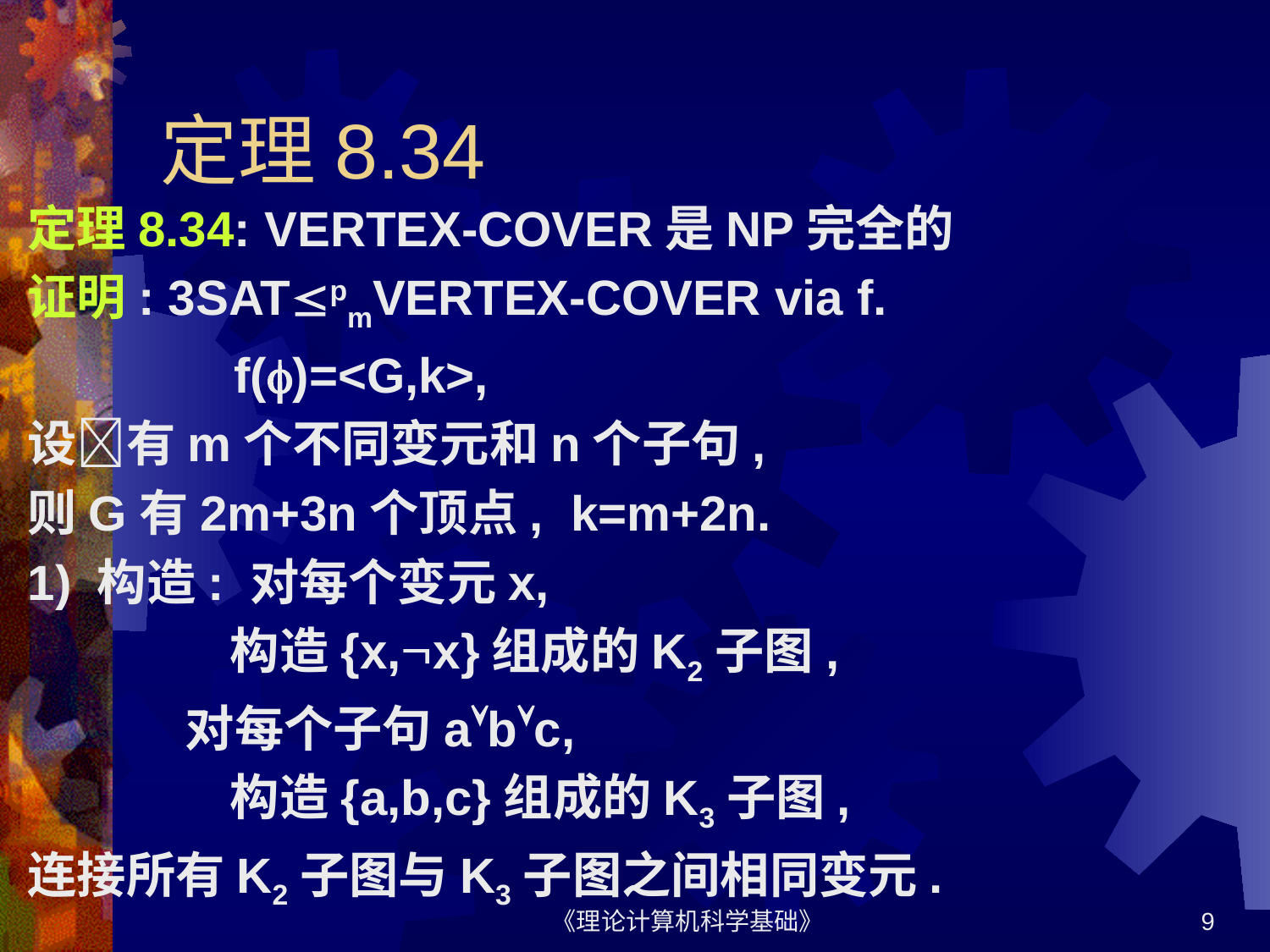

# 定理8.34
定理8.34: VERTEX-COVER是NP完全的
证明: 3SAT≤pmVERTEX-COVER via f.
               f(φ)=<G,k>,
设φ有m个不同变元和n个子句,
则G有2m+3n个顶点,  k=m+2n.
1) 构造: 对每个变元x,
                 构造{x,¬x}组成的K2子图,
             对每个子句a∨b∨c,
                 构造{a,b,c}组成的K3子图,
连接所有K2子图与K3子图之间相同变元.
《理论计算机科学基础》
9